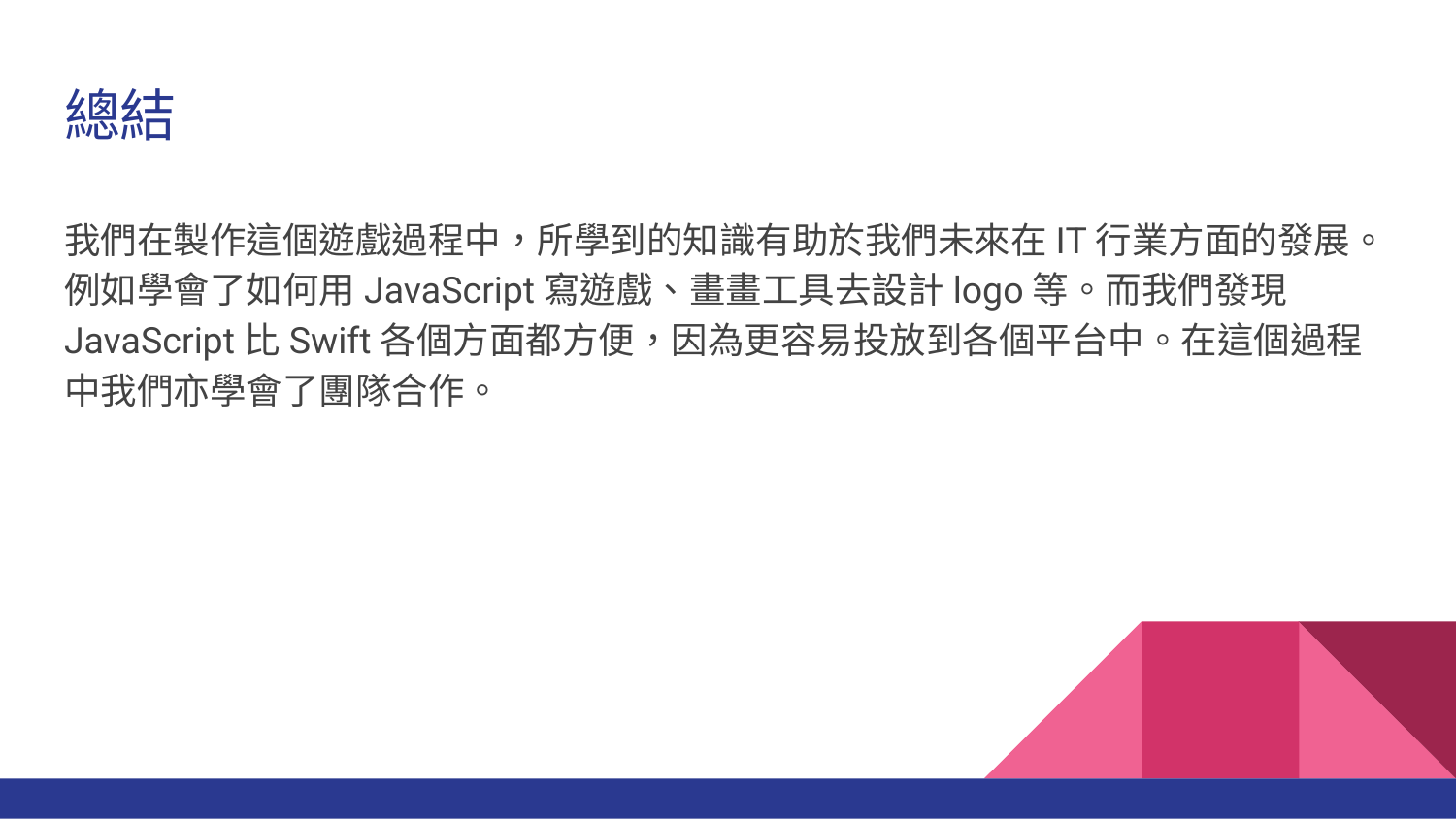

# 總結
我們在製作這個遊戲過程中，所學到的知識有助於我們未來在IT行業方面的發展。例如學會了如何用JavaScript寫遊戲、畫畫工具去設計logo等。而我們發現JavaScript比Swift各個方面都方便，因為更容易投放到各個平台中。在這個過程中我們亦學會了團隊合作。